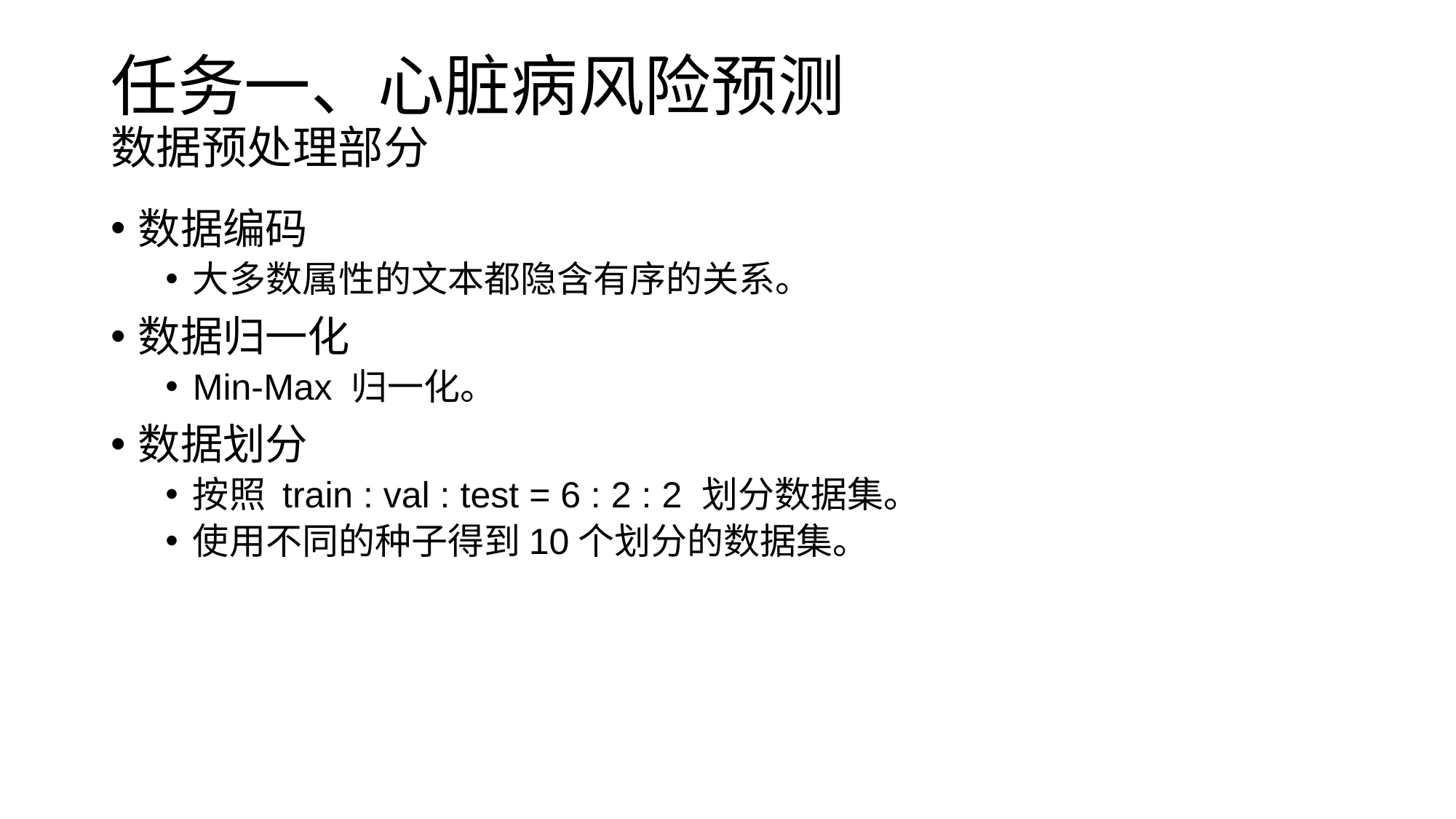

# 任务一、心脏病风险预测 数据预处理部分
数据编码
大多数属性的文本都隐含有序的关系。
数据归一化
Min-Max 归一化。
数据划分
按照 train : val : test = 6 : 2 : 2 划分数据集。
使用不同的种子得到10个划分的数据集。